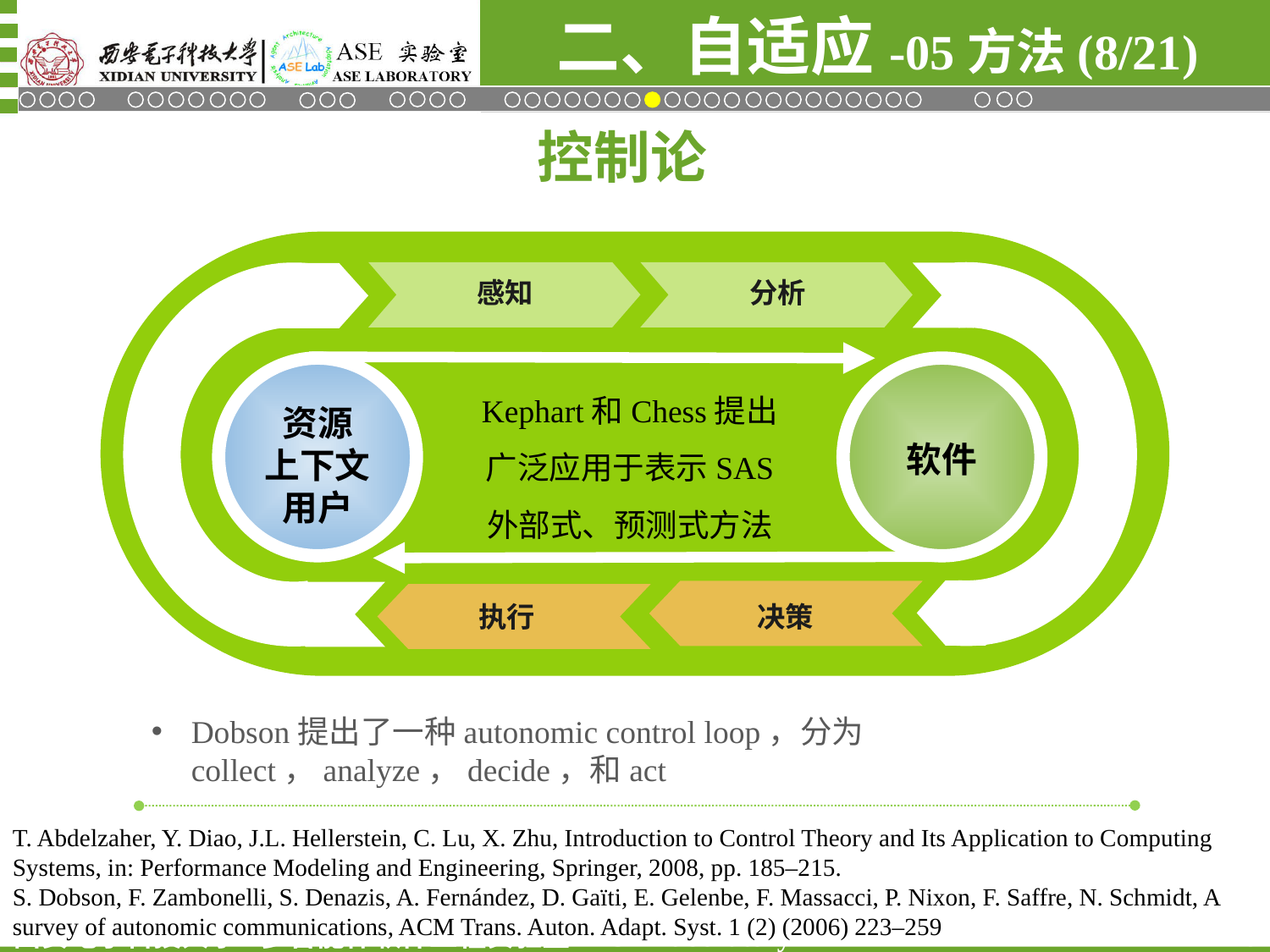

二、自适应-05方法(8/21)

控制论

感知
分析

Kephart和Chess提出
广泛应用于表示SAS
外部式、预测式方法
资源
上下文
用户
软件

执行
决策

Dobson提出了一种autonomic control loop，分为collect，analyze，decide，和act
T. Abdelzaher, Y. Diao, J.L. Hellerstein, C. Lu, X. Zhu, Introduction to Control Theory and Its Application to Computing Systems, in: Performance Modeling and Engineering, Springer, 2008, pp. 185–215.
S. Dobson, F. Zambonelli, S. Denazis, A. Fernández, D. Gaïti, E. Gelenbe, F. Massacci, P. Nixon, F. Saffre, N. Schmidt, A survey of autonomic communications, ACM Trans. Auton. Adapt. Syst. 1 (2) (2006) 223–259
28